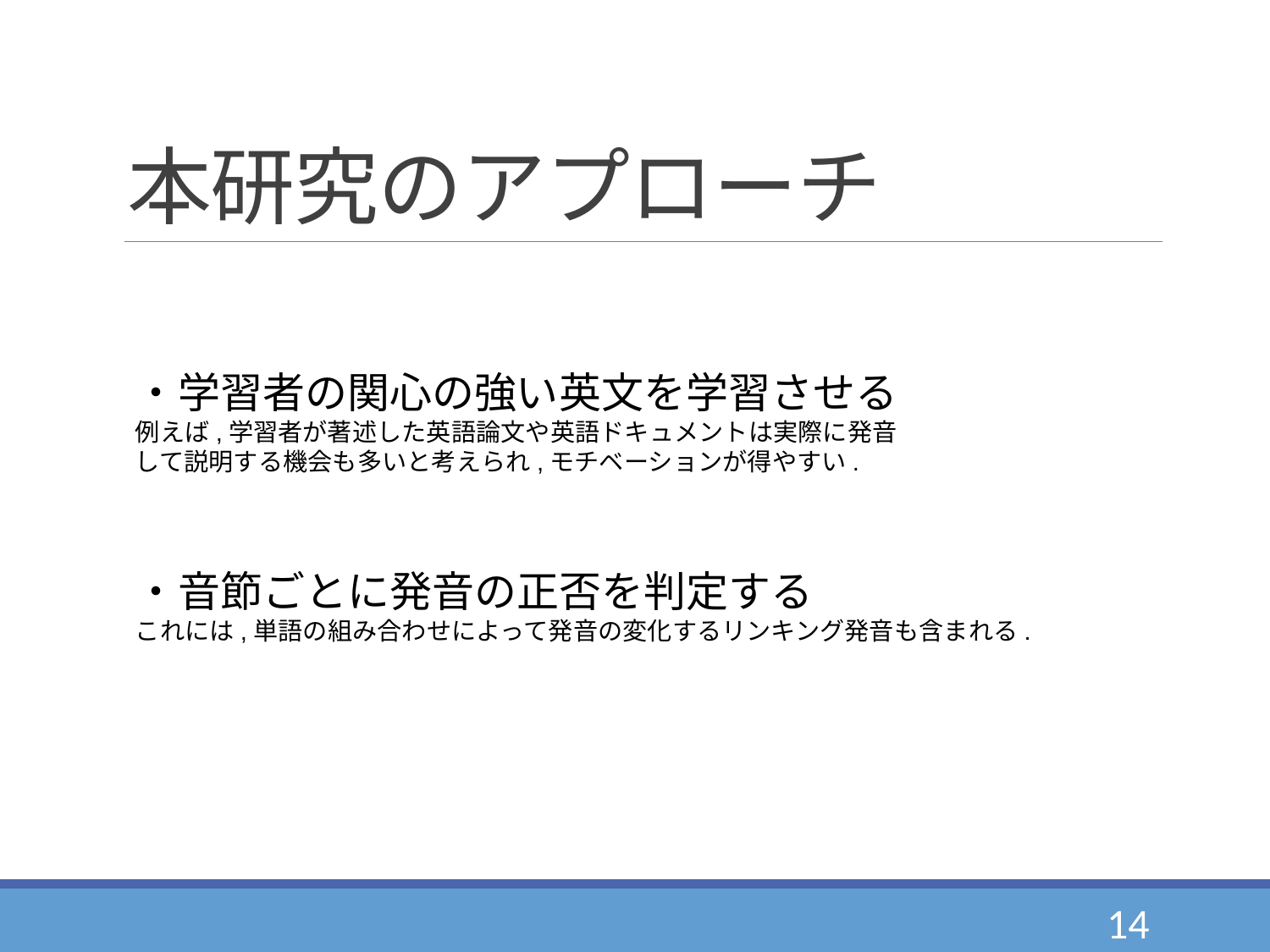

# 本研究のアプローチ
・学習者の関心の強い英文を学習させる
例えば,学習者が著述した英語論文や英語ドキュメントは実際に発音
して説明する機会も多いと考えられ,モチベーションが得やすい.

・音節ごとに発音の正否を判定する
これには,単語の組み合わせによって発音の変化するリンキング発音も含まれる.

14